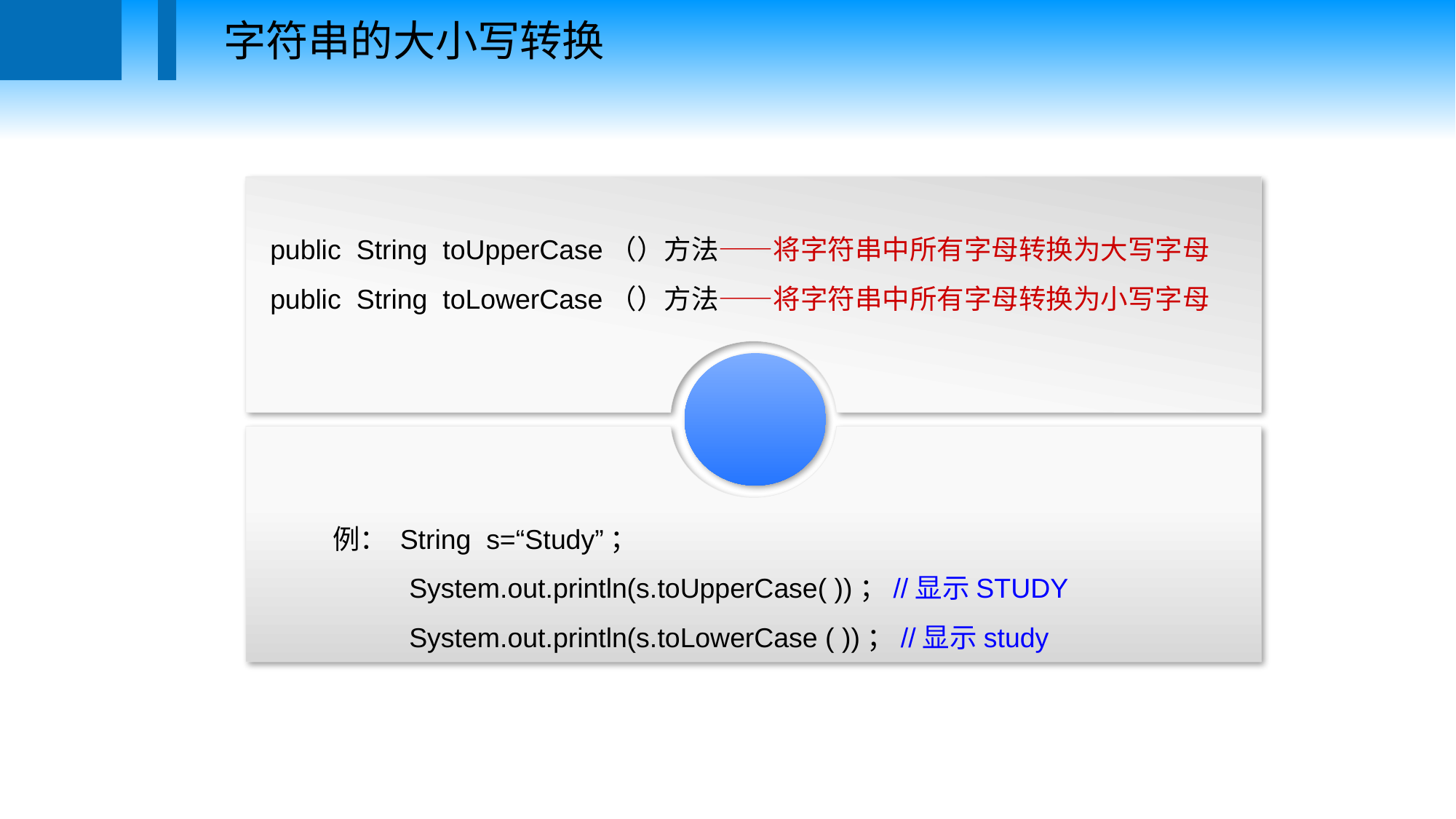

字符串的大小写转换

public  String  toUpperCase（）方法——将字符串中所有字母转换为大写字母
public  String  toLowerCase（）方法——将字符串中所有字母转换为小写字母
例： String  s=“Study”；
          System.out.println(s.toUpperCase( ))；//显示STUDY
          System.out.println(s.toLowerCase ( ))；//显示study